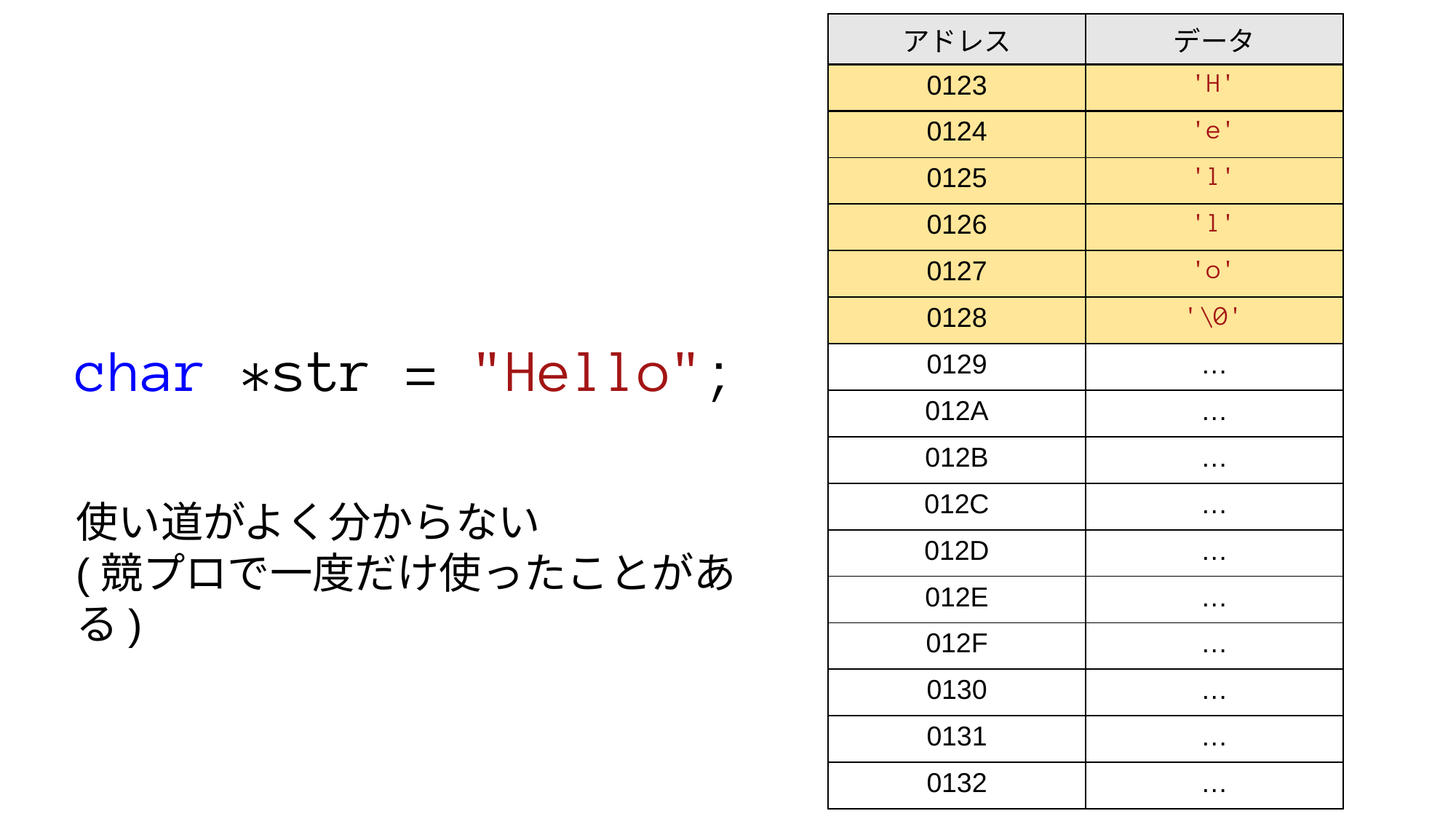

| アドレス | データ |
| --- | --- |
| 0123 | 'H' |
| 0124 | 'e' |
| 0125 | 'l' |
| 0126 | 'l' |
| 0127 | 'o' |
| 0128 | '\0' |
| 0129 | … |
| 012A | … |
| 012B | … |
| 012C | … |
| 012D | … |
| 012E | … |
| 012F | … |
| 0130 | … |
| 0131 | … |
| 0132 | … |
char *str = "Hello";
使い道がよく分からない
(競プロで一度だけ使ったことがある)